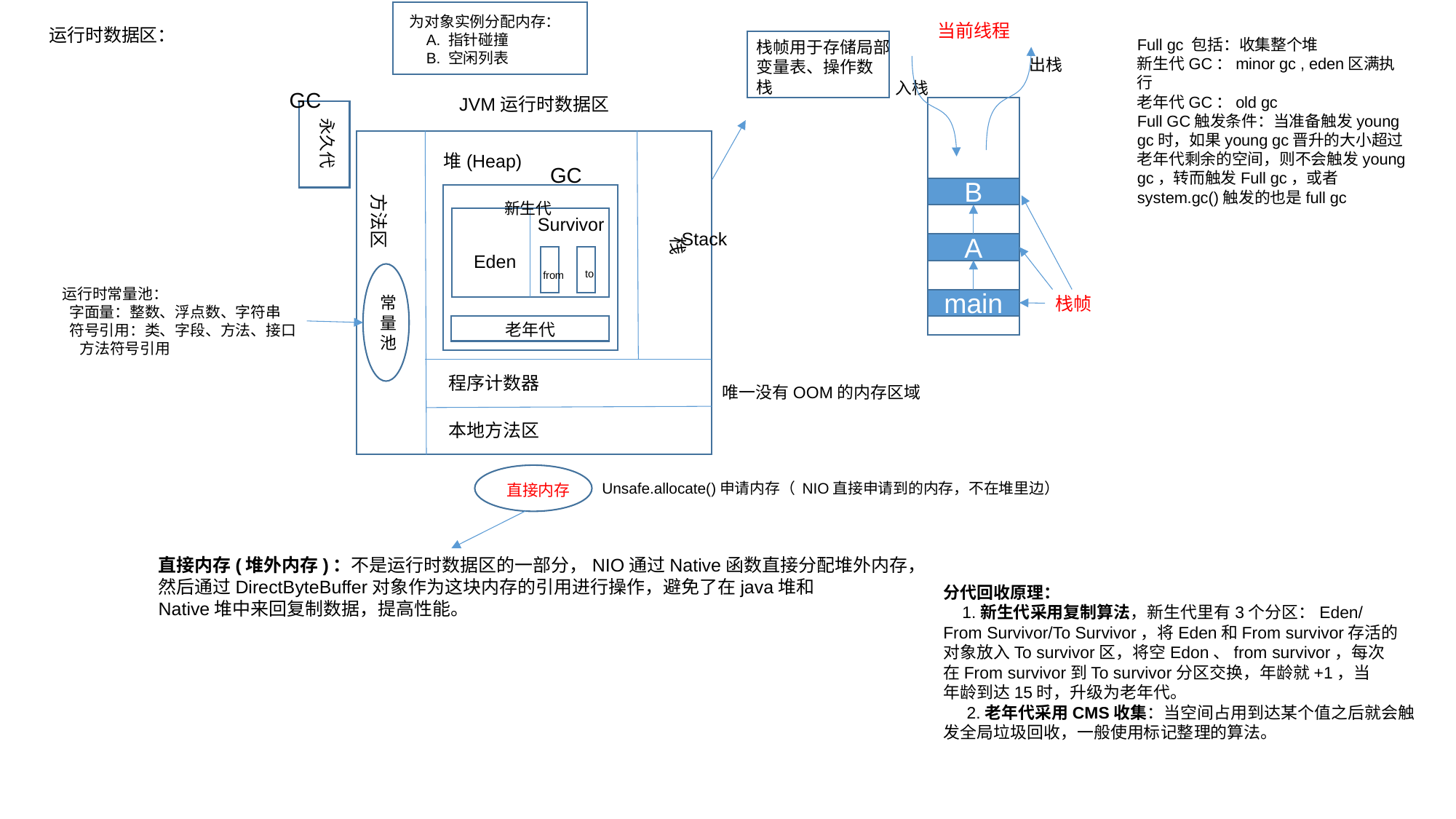

为对象实例分配内存：
    A. 指针碰撞
    B. 空闲列表
当前线程
运行时数据区：
Full gc 包括：收集整个堆
新生代GC：minor gc , eden区满执行
老年代GC：old gc
Full GC触发条件：当准备触发young gc时，如果young gc晋升的大小超过老年代剩余的空间，则不会触发young gc，转而触发Full gc，或者system.gc()触发的也是full gc
栈帧用于存储局部
变量表、操作数
栈

出栈
入栈
GC
JVM运行时数据区

永久代
m
堆(Heap)
GC
B
方法区

新生代
Survivor

Stack
栈
A
Eden

to
from
常量池
运行时常量池：
 字面量：整数、浮点数、字符串
 符号引用：类、字段、方法、接口
    方法符号引用
栈帧
main
老年代

程序计数器
唯一没有OOM的内存区域
本地方法区

Unsafe.allocate()申请内存（ NIO直接申请到的内存，不在堆里边）
直接内存
直接内存(堆外内存)：不是运行时数据区的一部分，NIO通过Native函数直接分配堆外内存，
然后通过DirectByteBuffer对象作为这块内存的引用进行操作，避免了在java堆和
Native堆中来回复制数据，提高性能。
分代回收原理：
    1.新生代采用复制算法，新生代里有3个分区：Eden/
From Survivor/To Survivor，将Eden和From survivor存活的
对象放入To survivor区，将空Edon、from survivor，每次
在From survivor到To survivor分区交换，年龄就+1，当
年龄到达15时，升级为老年代。
     2.老年代采用CMS收集：当空间占用到达某个值之后就会触
发全局垃圾回收，一般使用标记整理的算法。